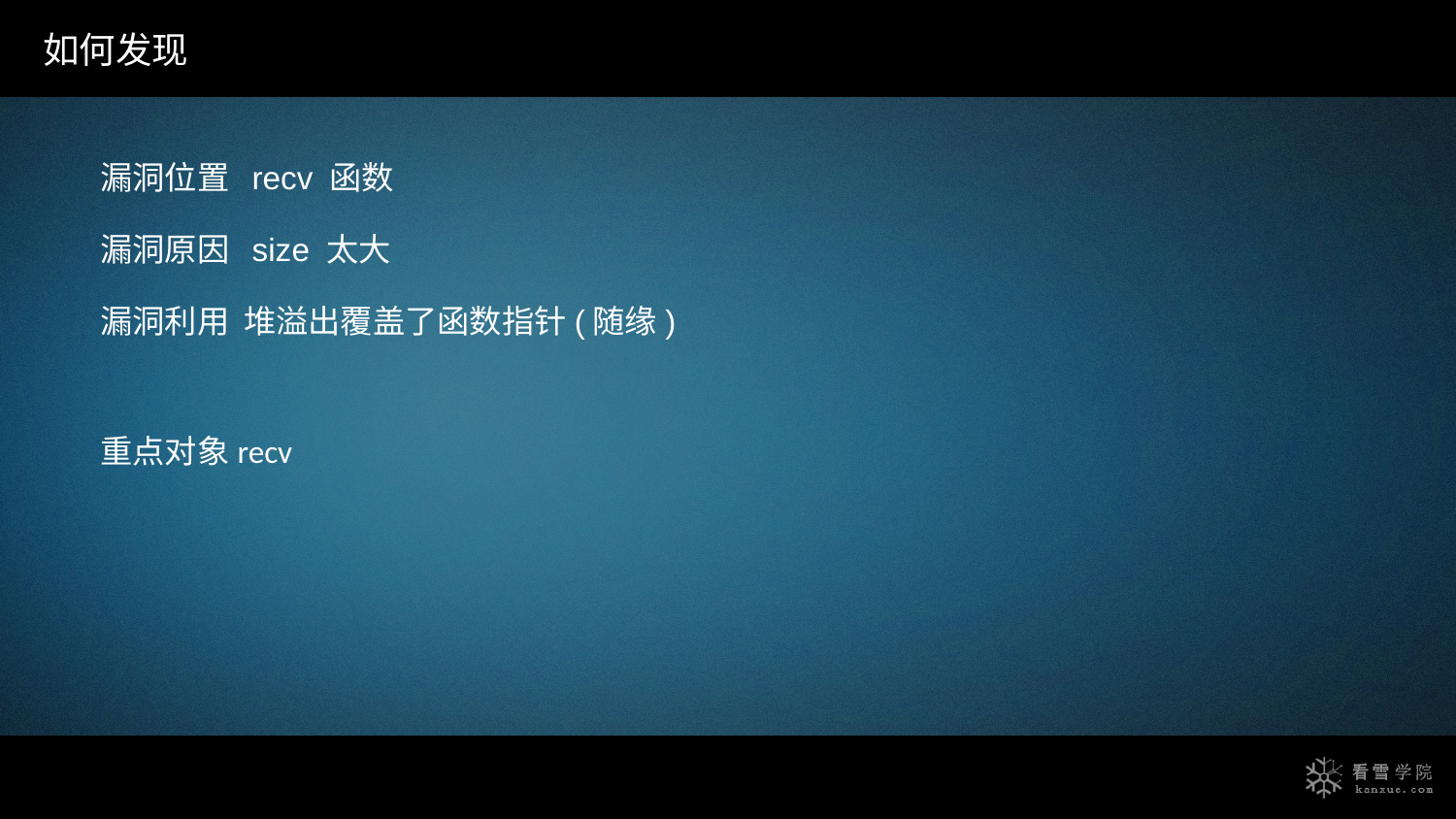

如何发现
漏洞位置  recv 函数
漏洞原因  size 太大
漏洞利用  堆溢出覆盖了函数指针(随缘)
重点对象recv